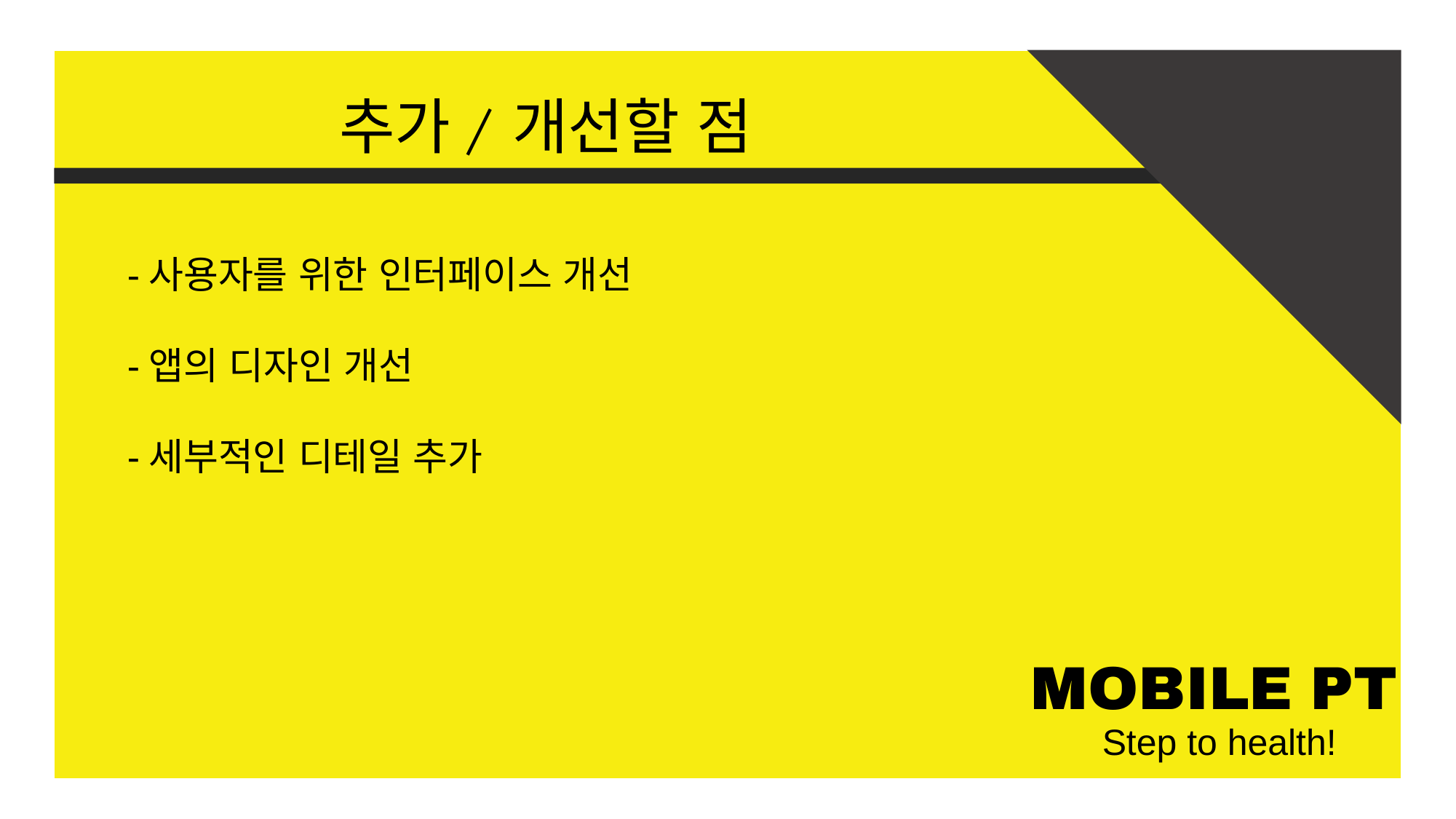

추가/개선할 점

-사용자를 위한 인터페이스 개선

-앱의 디자인 개선

-세부적인 디테일 추가
# MOBILE PT
Step to health!